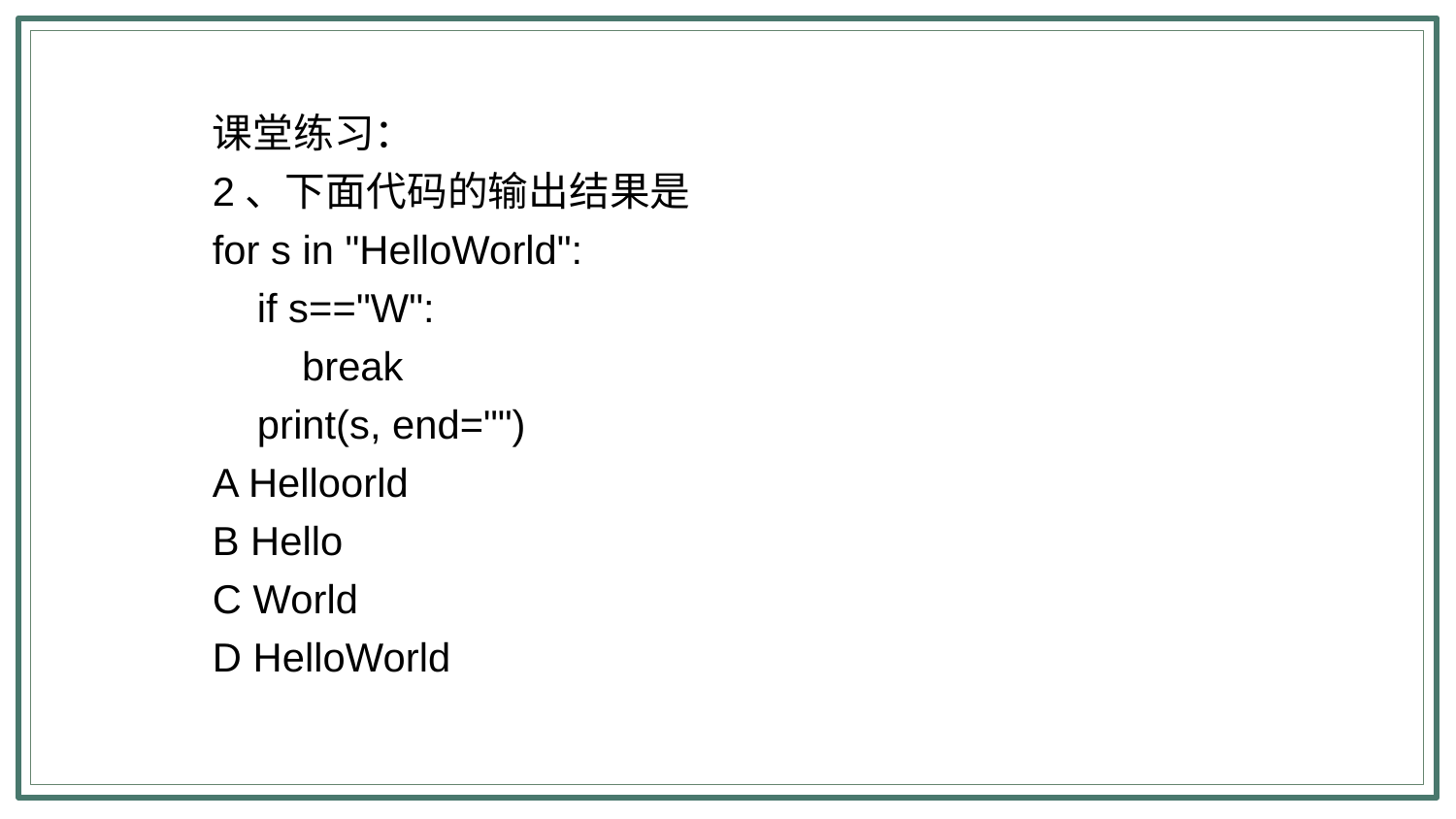

课堂练习：
2、下面代码的输出结果是‬‬‬‬‬‬‬‬‬‬‬‬‬‬‬‬‬‬‬‬‬‬‬‬‬‬‬‬‬‬‬‬‬‬‬‬‬‬‬‬‬‬‬‬‬‬‬‬‬‬‬‬‬‬‬‬‬‬‬‬‬‬‬‬‬‬‬‬‬‬‬‬‬‬‬‬‬‬‬‬‬‬‬‬‬‬‬‬‬‬‬‬‬‬‬‬
for s in "HelloWorld":
    if s=="W":
        break
    print(s, end="")
A Helloorld
B Hello
C World
D HelloWorld